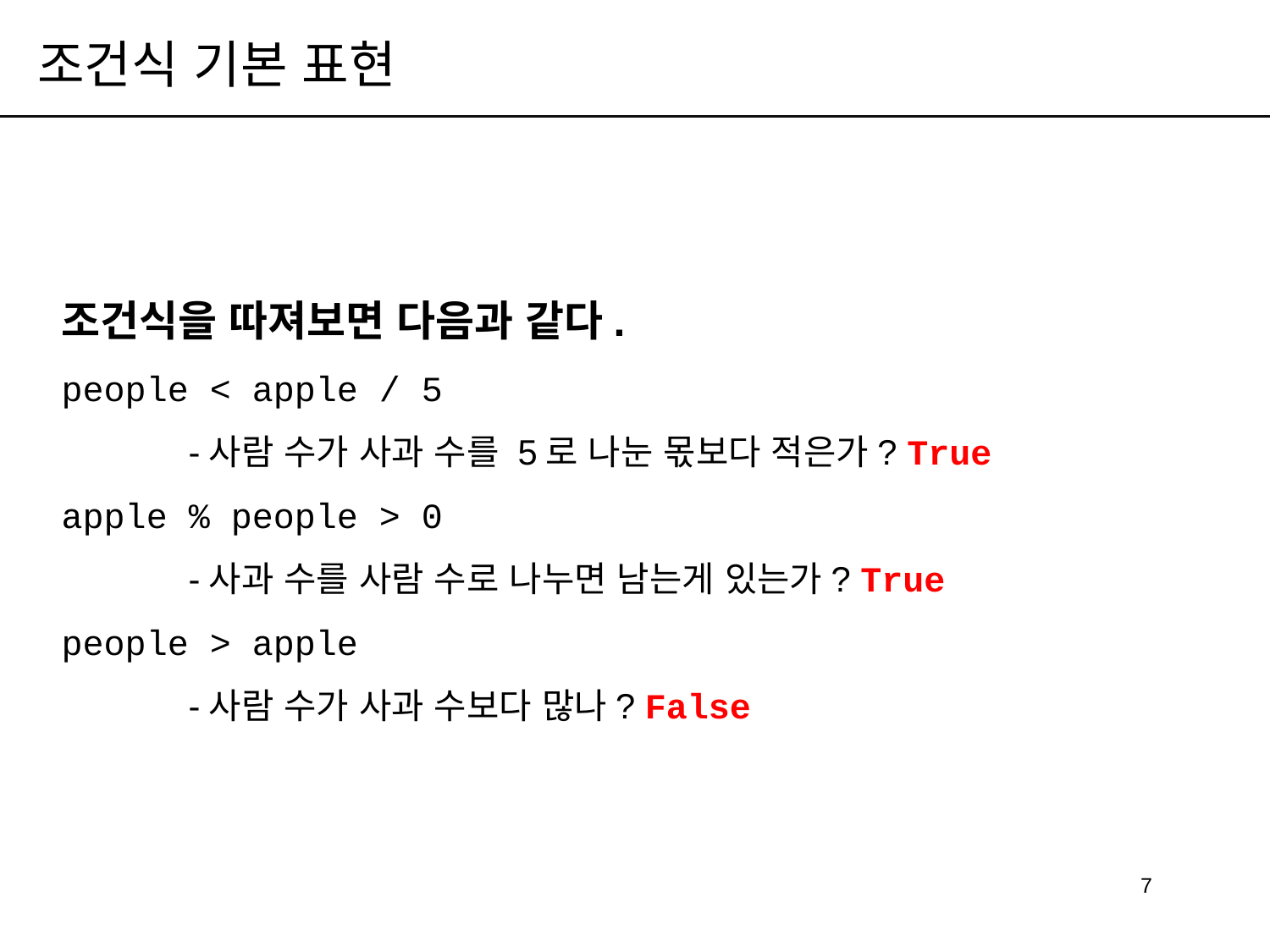

# 조건식 기본 표현
조건식을 따져보면 다음과 같다.
people < apple / 5
	-사람 수가 사과 수를 5로 나눈 몫보다 적은가? True
apple % people > 0
	-사과 수를 사람 수로 나누면 남는게 있는가? True
people > apple
	-사람 수가 사과 수보다 많나? False
7